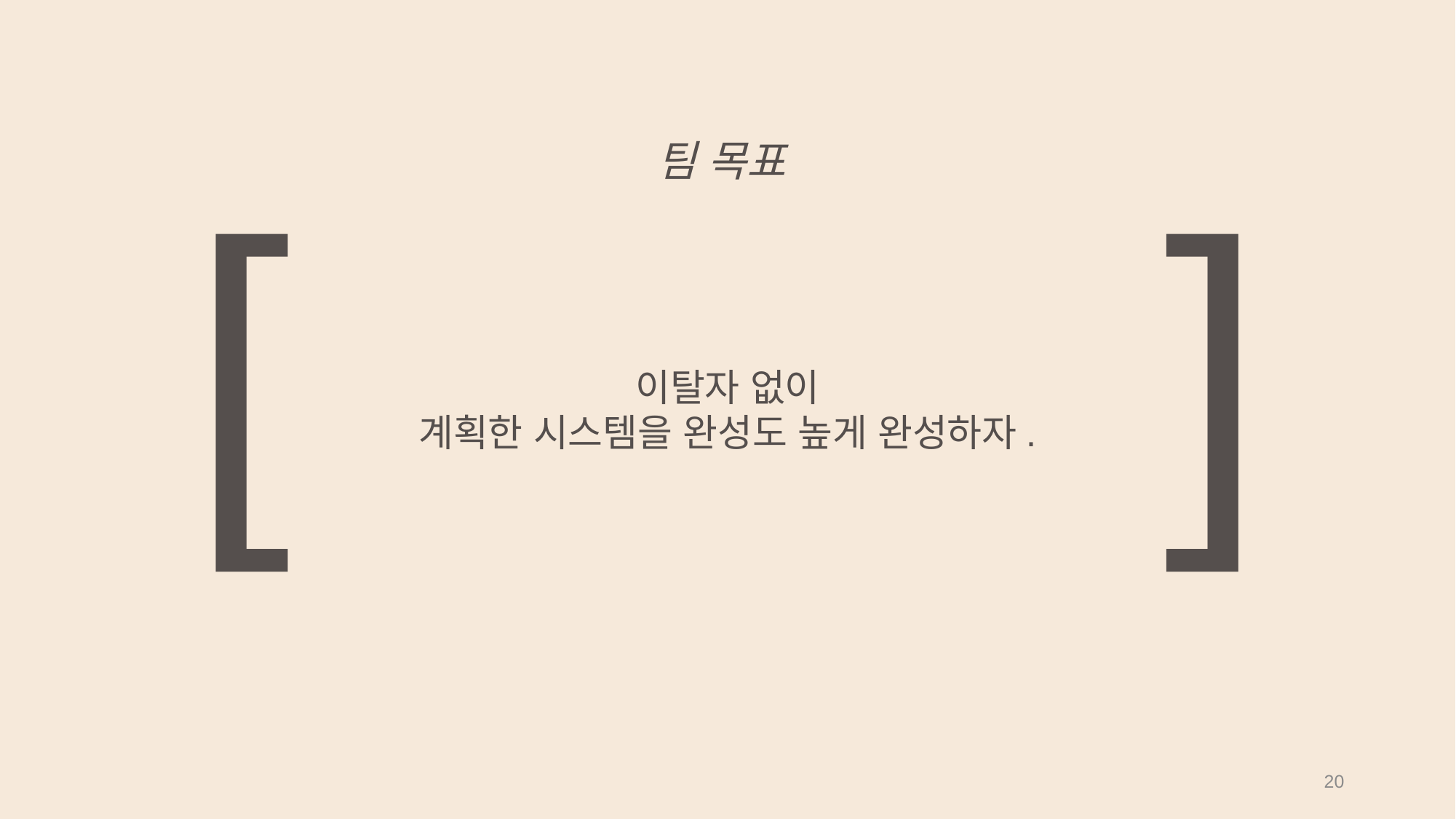

[
]
팀 목표
이탈자 없이
계획한 시스템을 완성도 높게 완성하자.
20